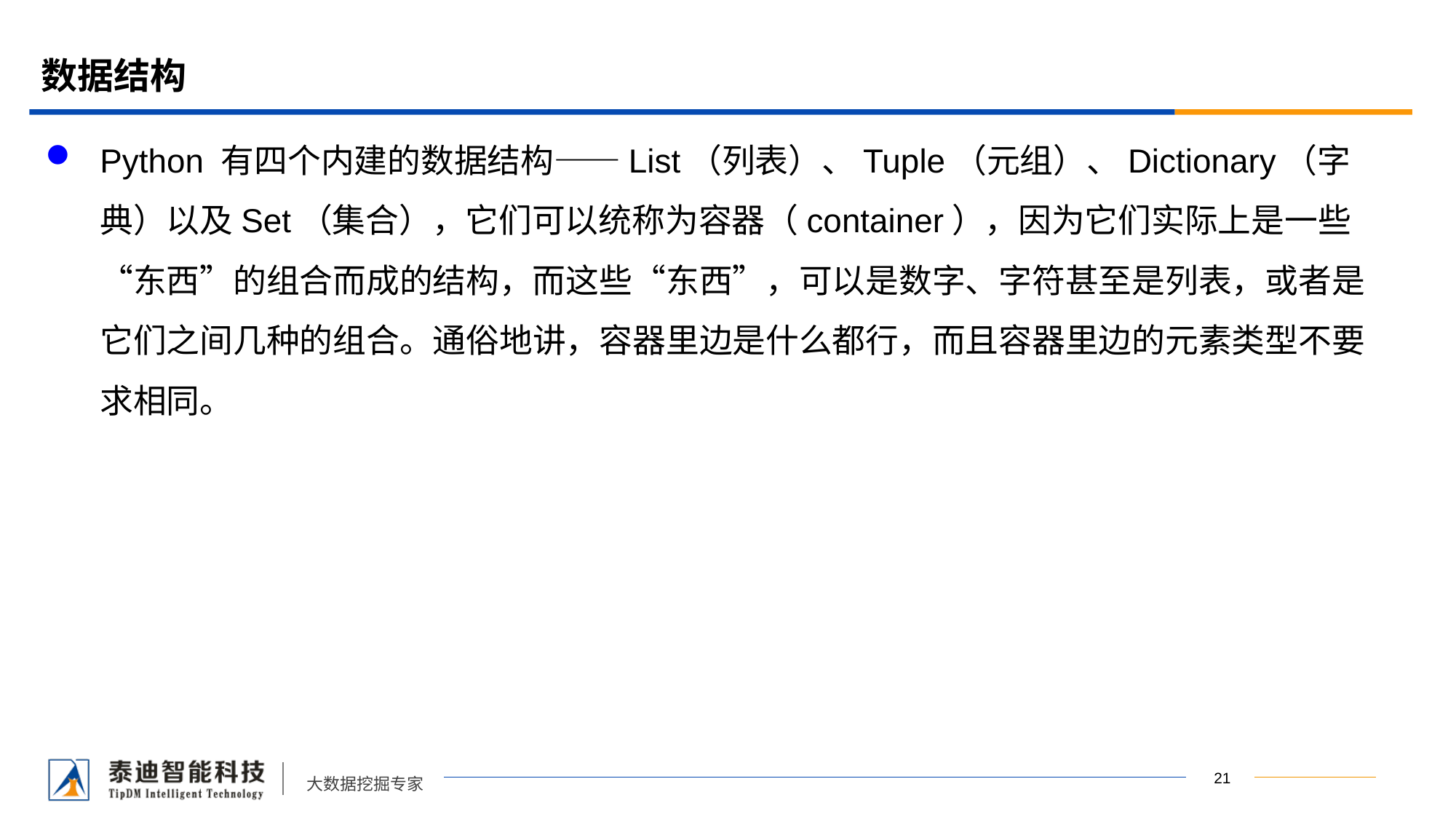

# 数据结构
Python 有四个内建的数据结构——List（列表）、Tuple（元组）、Dictionary（字典）以及Set（集合），它们可以统称为容器（container），因为它们实际上是一些“东西”的组合而成的结构，而这些“东西”，可以是数字、字符甚至是列表，或者是它们之间几种的组合。通俗地讲，容器里边是什么都行，而且容器里边的元素类型不要求相同。